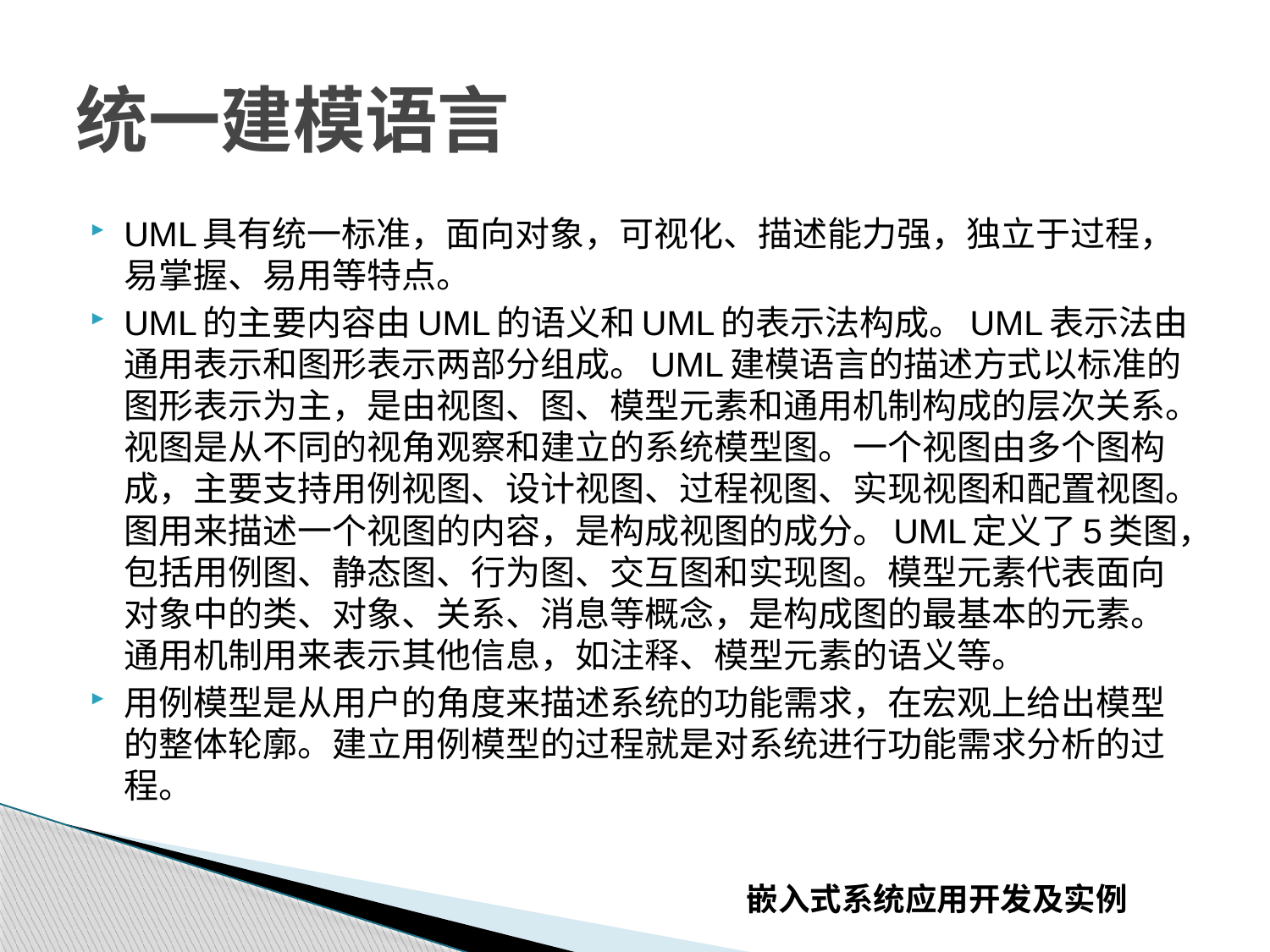

# 统一建模语言
UML具有统一标准，面向对象，可视化、描述能力强，独立于过程，易掌握、易用等特点。
UML的主要内容由UML的语义和UML的表示法构成。UML表示法由通用表示和图形表示两部分组成。UML建模语言的描述方式以标准的图形表示为主，是由视图、图、模型元素和通用机制构成的层次关系。视图是从不同的视角观察和建立的系统模型图。一个视图由多个图构成，主要支持用例视图、设计视图、过程视图、实现视图和配置视图。图用来描述一个视图的内容，是构成视图的成分。UML定义了5类图，包括用例图、静态图、行为图、交互图和实现图。模型元素代表面向对象中的类、对象、关系、消息等概念，是构成图的最基本的元素。通用机制用来表示其他信息，如注释、模型元素的语义等。
用例模型是从用户的角度来描述系统的功能需求，在宏观上给出模型的整体轮廓。建立用例模型的过程就是对系统进行功能需求分析的过程。

嵌入式系统应用开发及实例